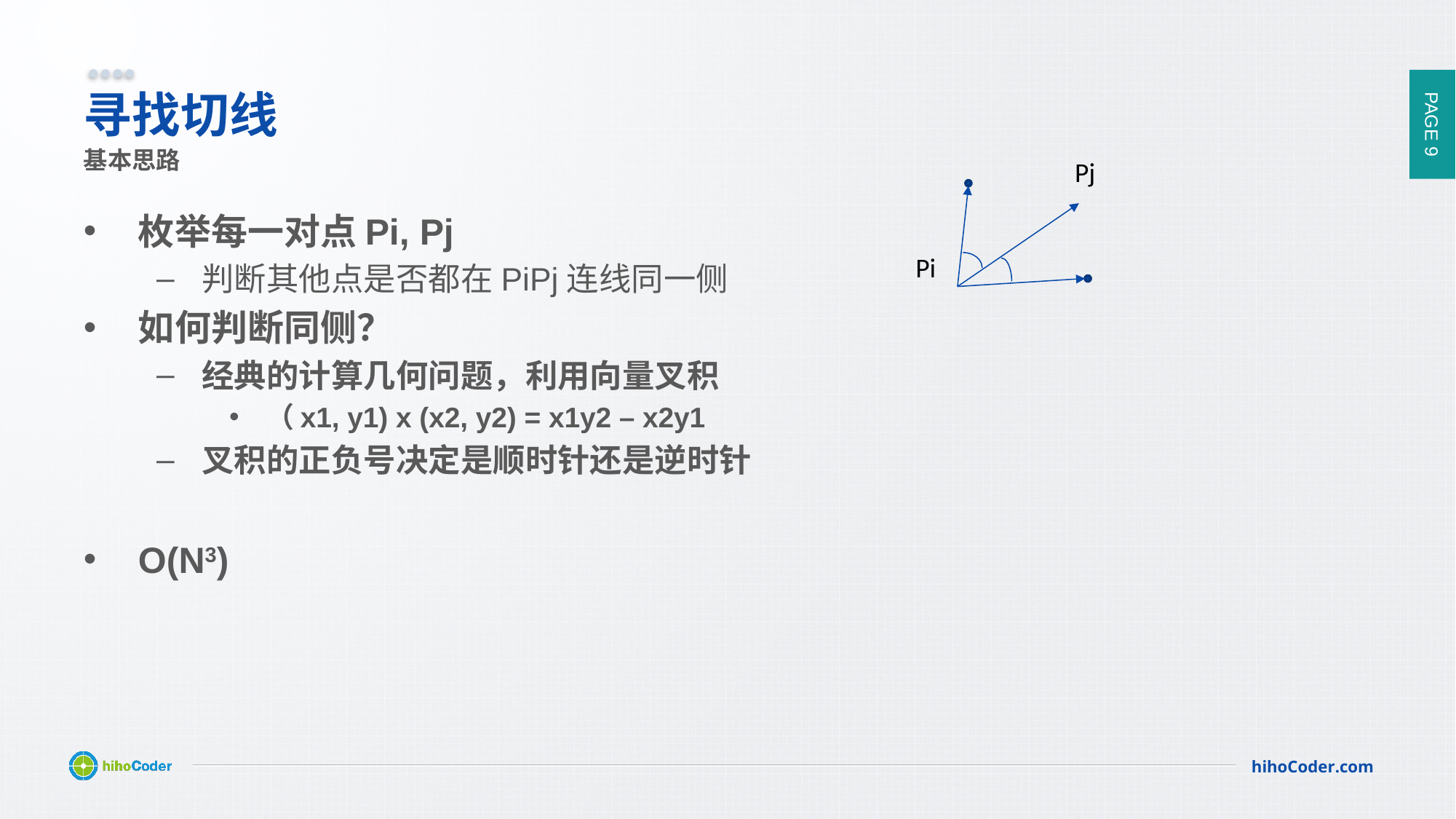

# 寻找切线
基本思路
Pj

枚举每一对点Pi, Pj
判断其他点是否都在PiPj连线同一侧
如何判断同侧？
经典的计算几何问题，利用向量叉积
（x1, y1) x (x2, y2) = x1y2 – x2y1
叉积的正负号决定是顺时针还是逆时针

O(N3)

Pi